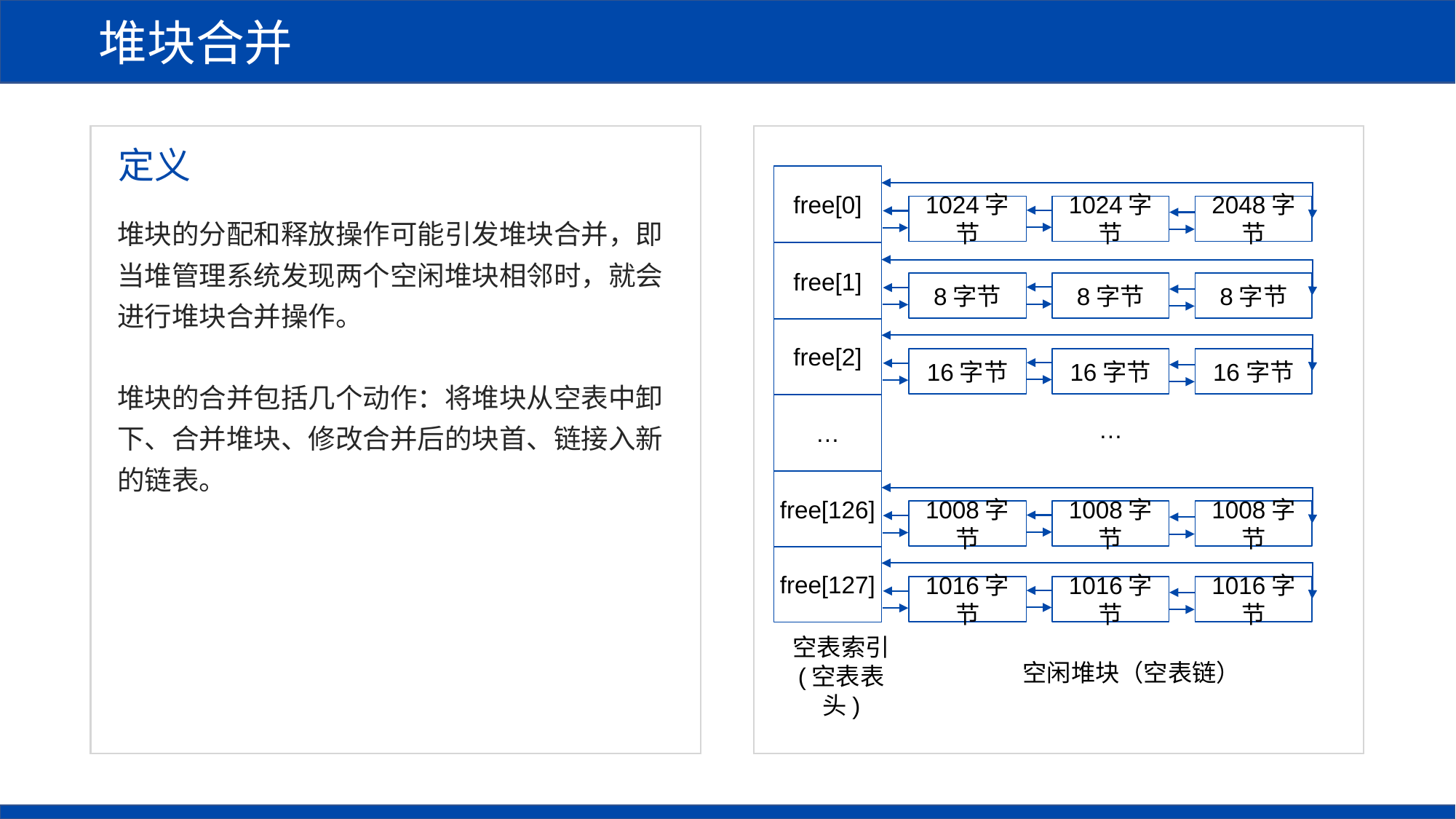

堆块合并

定义
free[0]
1024字节
1024字节
2048字节
堆块的分配和释放操作可能引发堆块合并，即当堆管理系统发现两个空闲堆块相邻时，就会进行堆块合并操作。

堆块的合并包括几个动作：将堆块从空表中卸下、合并堆块、修改合并后的块首、链接入新的链表。
free[1]
8字节
8字节
8字节
free[2]
16字节
16字节
16字节
…
…
free[126]
1008字节
1008字节
1008字节
free[127]
1016字节
1016字节
1016字节
空表索引
(空表表头)
空闲堆块（空表链）